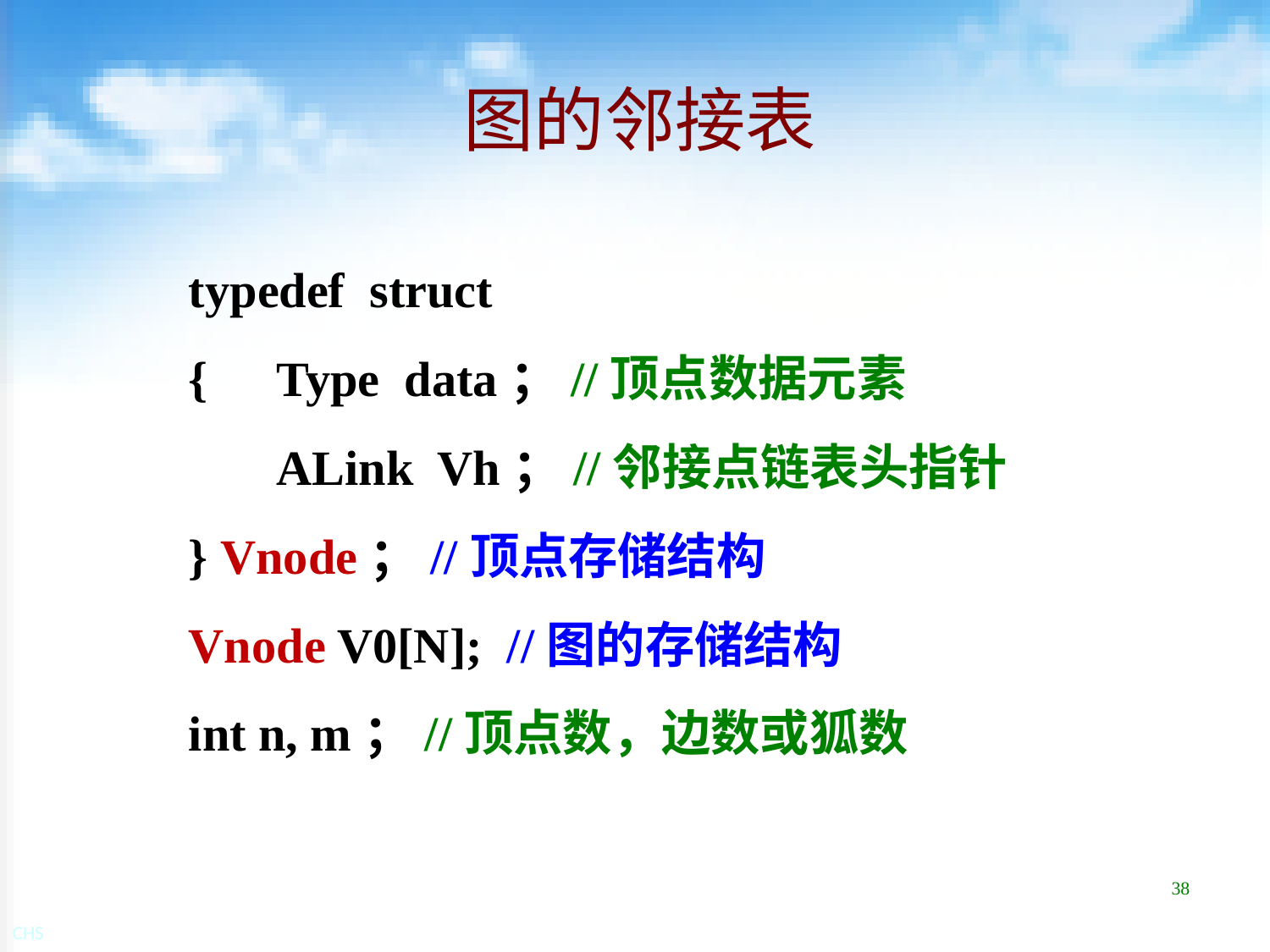

# 图的邻接表
typedef  struct
{	Type  data；//顶点数据元素
	ALink  Vh；//邻接点链表头指针
} Vnode；//顶点存储结构
Vnode V0[N];  //图的存储结构
int n, m；//顶点数，边数或狐数
38